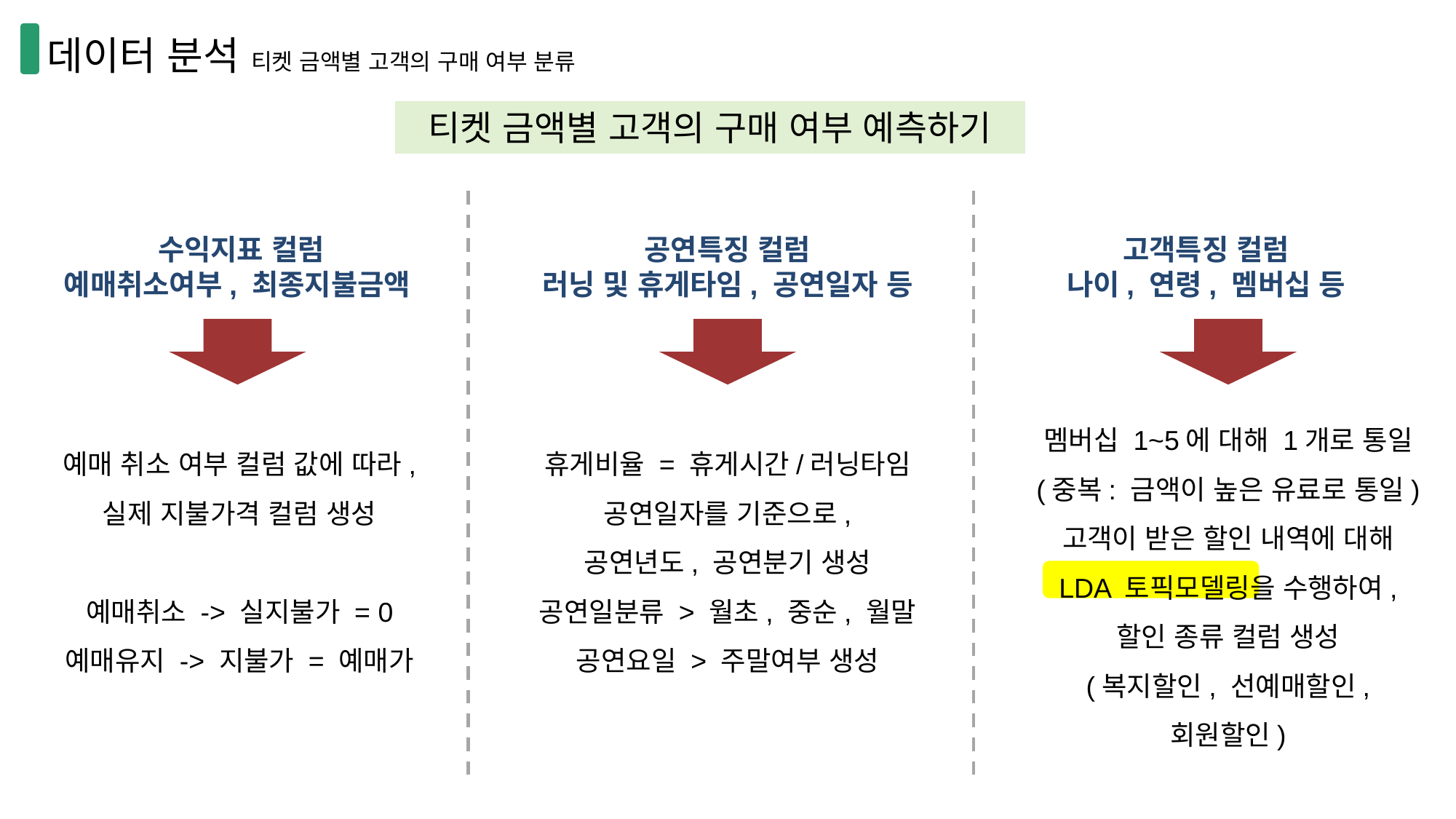

데이터 분석 티켓 금액별 고객의 구매 여부 분류

티켓 금액별 고객의 구매 여부 예측하기
수익지표 컬럼
예매취소여부, 최종지불금액
고객특징 컬럼
나이, 연령, 멤버십 등
공연특징 컬럼
러닝 및 휴게타임, 공연일자 등

멤버십 1~5에 대해 1개로 통일
(중복: 금액이 높은 유료로 통일)
고객이 받은 할인 내역에 대해
LDA 토픽모델링을 수행하여,
할인 종류 컬럼 생성
(복지할인, 선예매할인, 회원할인)
예매 취소 여부 컬럼 값에 따라, 실제 지불가격 컬럼 생성

예매취소 -> 실지불가 = 0
예매유지 -> 지불가 = 예매가
휴게비율 = 휴게시간/러닝타임
공연일자를 기준으로,
공연년도, 공연분기 생성
공연일분류 > 월초, 중순, 월말
공연요일 > 주말여부 생성